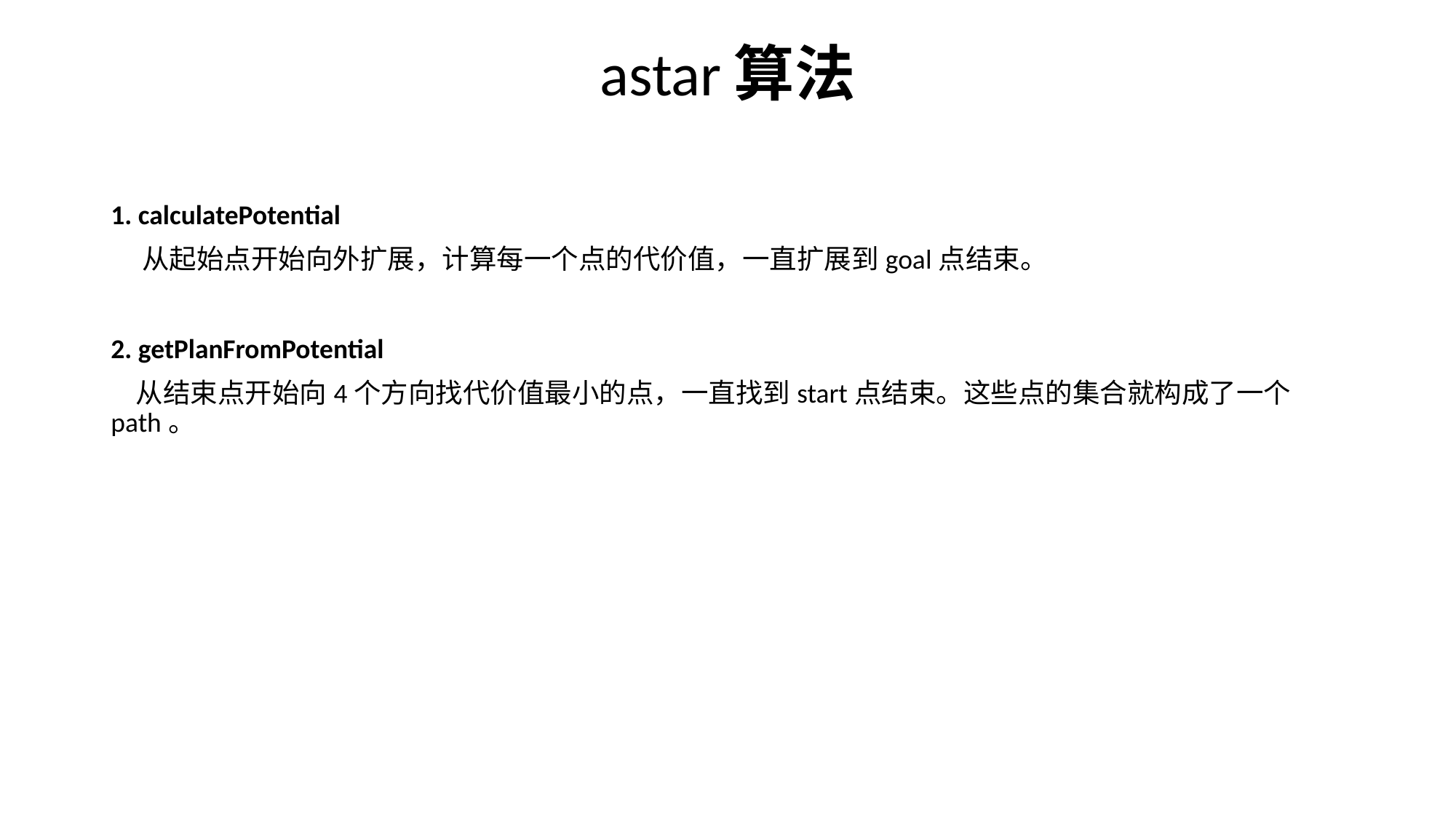

# astar算法
1. calculatePotential
    从起始点开始向外扩展，计算每一个点的代价值，一直扩展到goal点结束。

2. getPlanFromPotential
   从结束点开始向4个方向找代价值最小的点，一直找到start点结束。这些点的集合就构成了一个path。